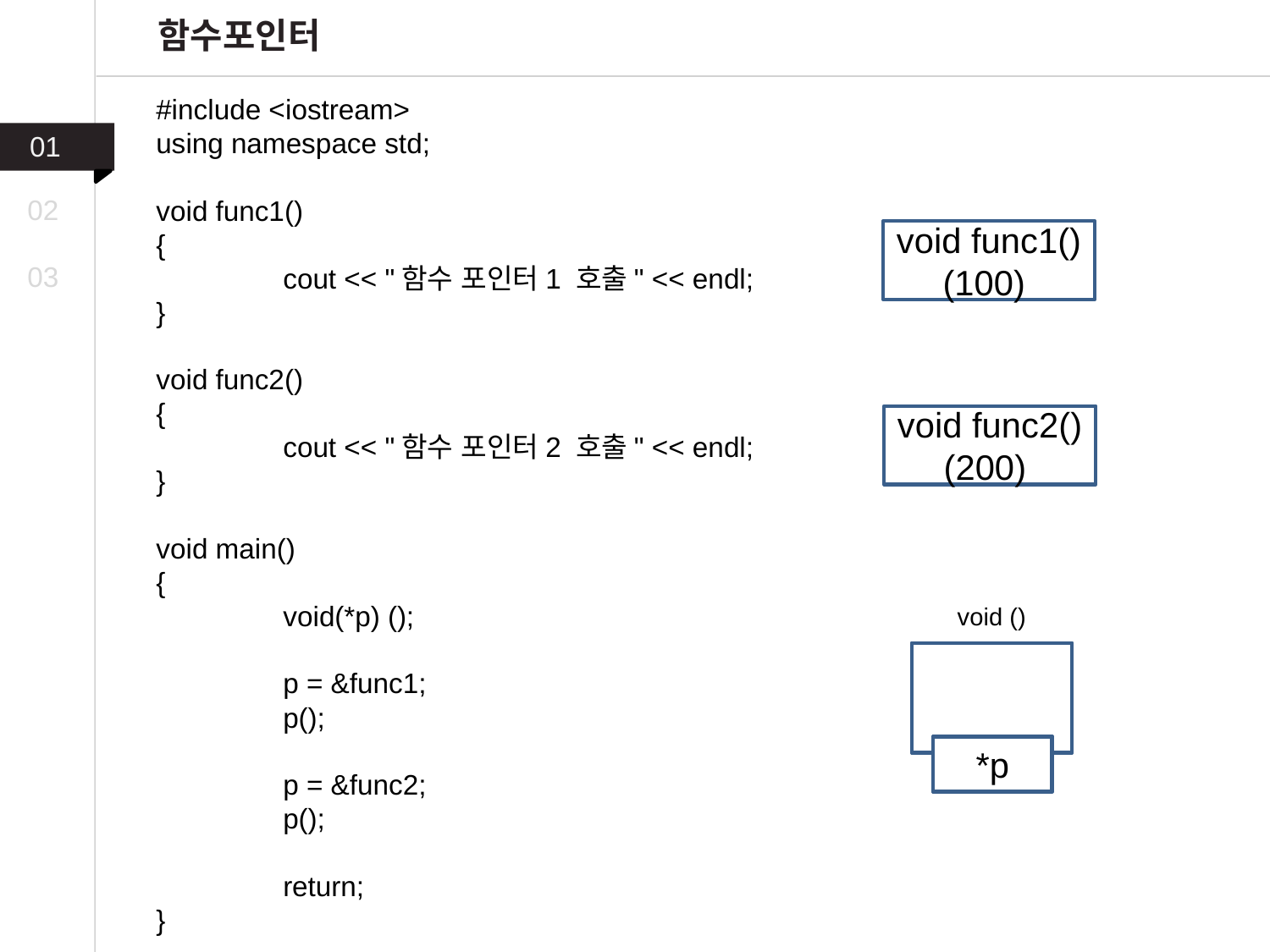

함수포인터
#include <iostream>
using namespace std;

void func1()
{
	cout << "함수 포인터1 호출" << endl;
}

void func2()
{
	cout << "함수 포인터2 호출" << endl;
}

void main()
{
	void(*p) ();

	p = &func1;
	p();

	p = &func2;
	p();

	return;
}
01

02
void func1()
(100)
03
void func2()
(200)
void ()

Sum
*p